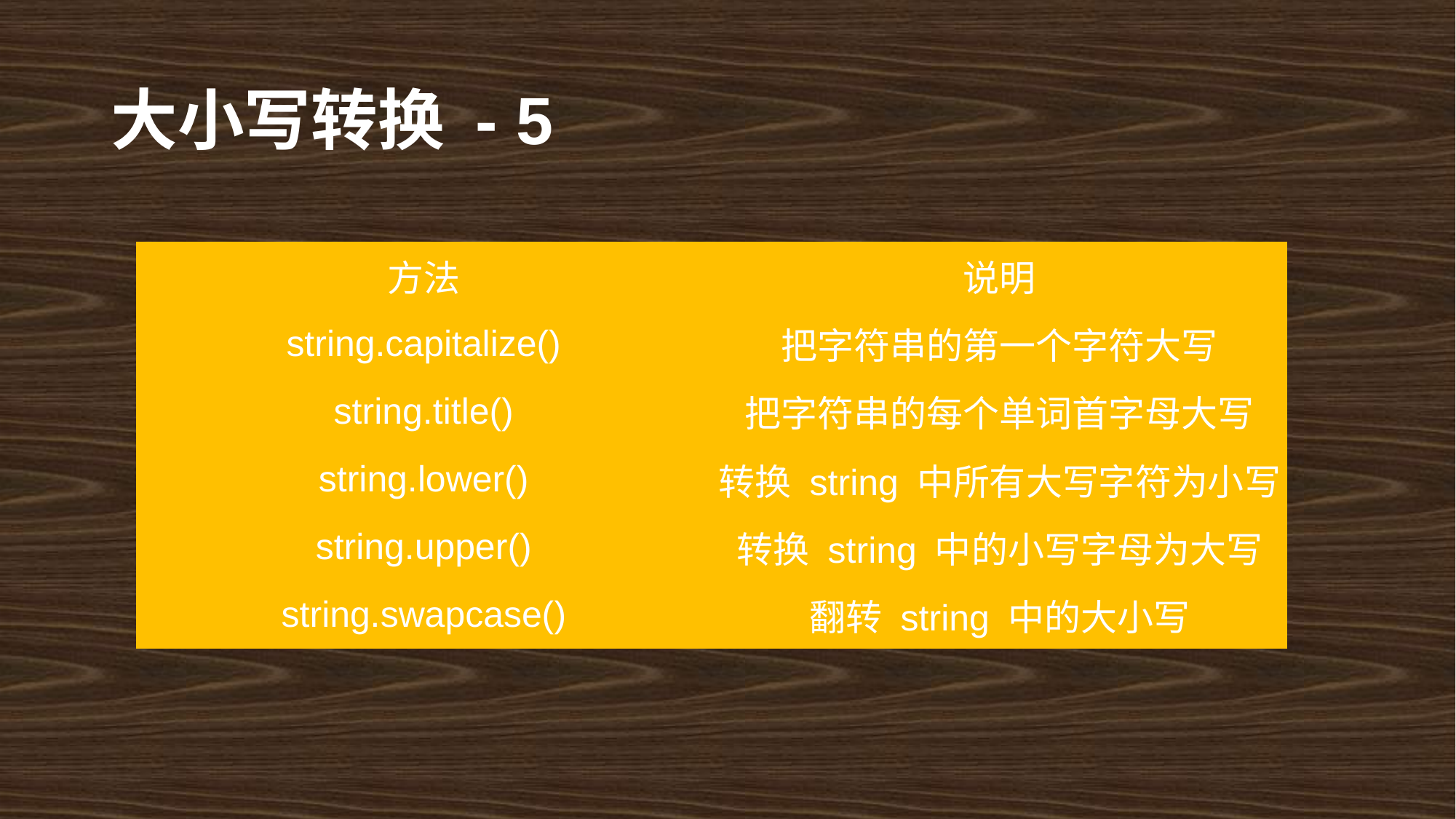

# 大小写转换 - 5
| 方法 | 说明 |
| --- | --- |
| string.capitalize() | 把字符串的第一个字符大写 |
| string.title() | 把字符串的每个单词首字母大写 |
| string.lower() | 转换 string 中所有大写字符为小写 |
| string.upper() | 转换 string 中的小写字母为大写 |
| string.swapcase() | 翻转 string 中的大小写 |